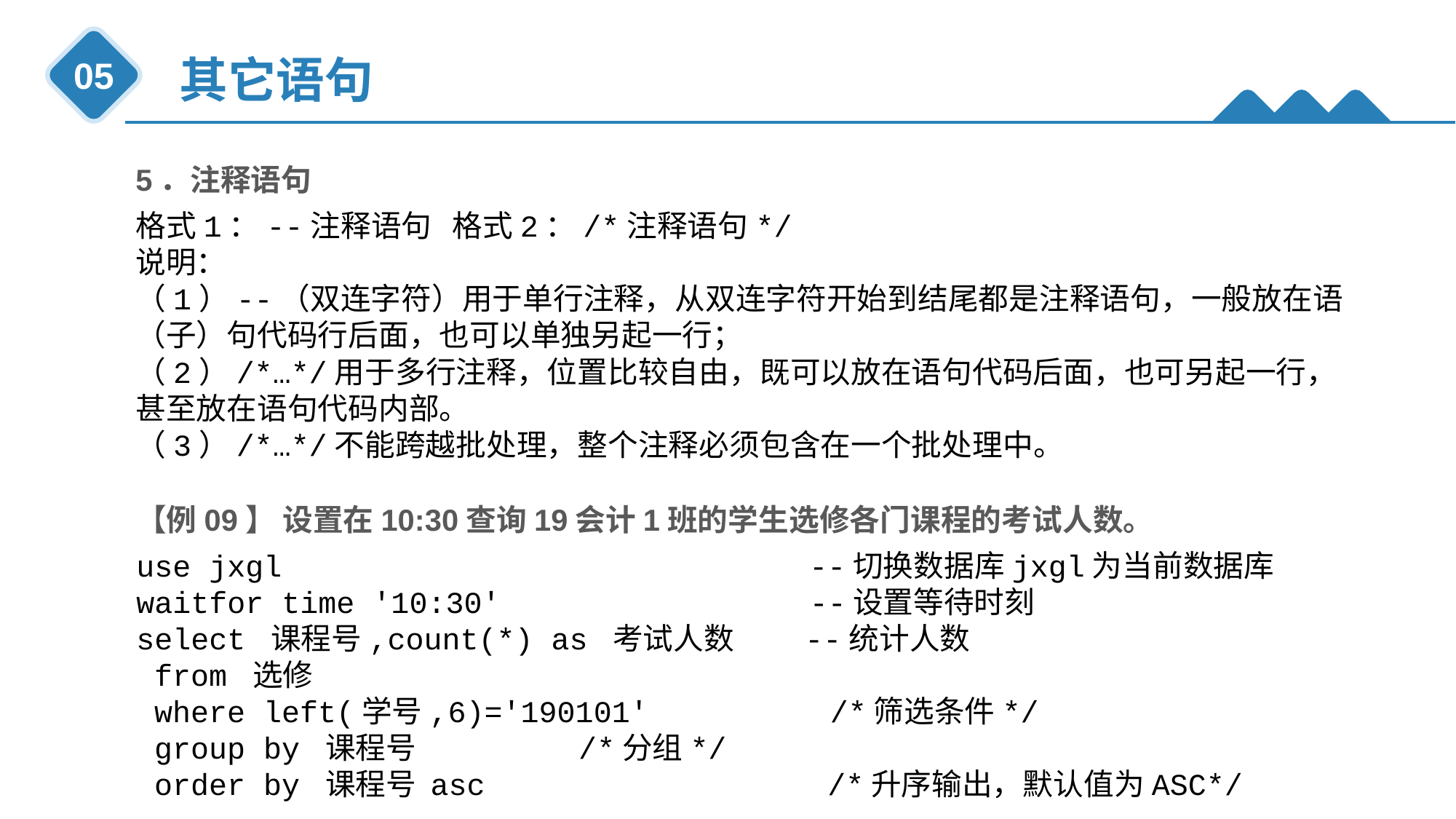

其它语句
05

5．注释语句
格式1：--注释语句   格式2：/*注释语句*/
说明：
（1）--（双连字符）用于单行注释，从双连字符开始到结尾都是注释语句，一般放在语（子）句代码行后面，也可以单独另起一行；
（2）/*…*/用于多行注释，位置比较自由，既可以放在语句代码后面，也可另起一行，甚至放在语句代码内部。
（3）/*…*/不能跨越批处理，整个注释必须包含在一个批处理中。
【例09】 设置在10:30查询19会计1班的学生选修各门课程的考试人数。
use jxgl   				       --切换数据库jxgl为当前数据库
waitfor time '10:30'                 --设置等待时刻
select 课程号,count(*) as 考试人数	 --统计人数
 from 选修
 where left(学号,6)='190101'          /*筛选条件*/
 group by 课程号                       /*分组*/
 order by 课程号 asc		        /*升序输出，默认值为ASC*/